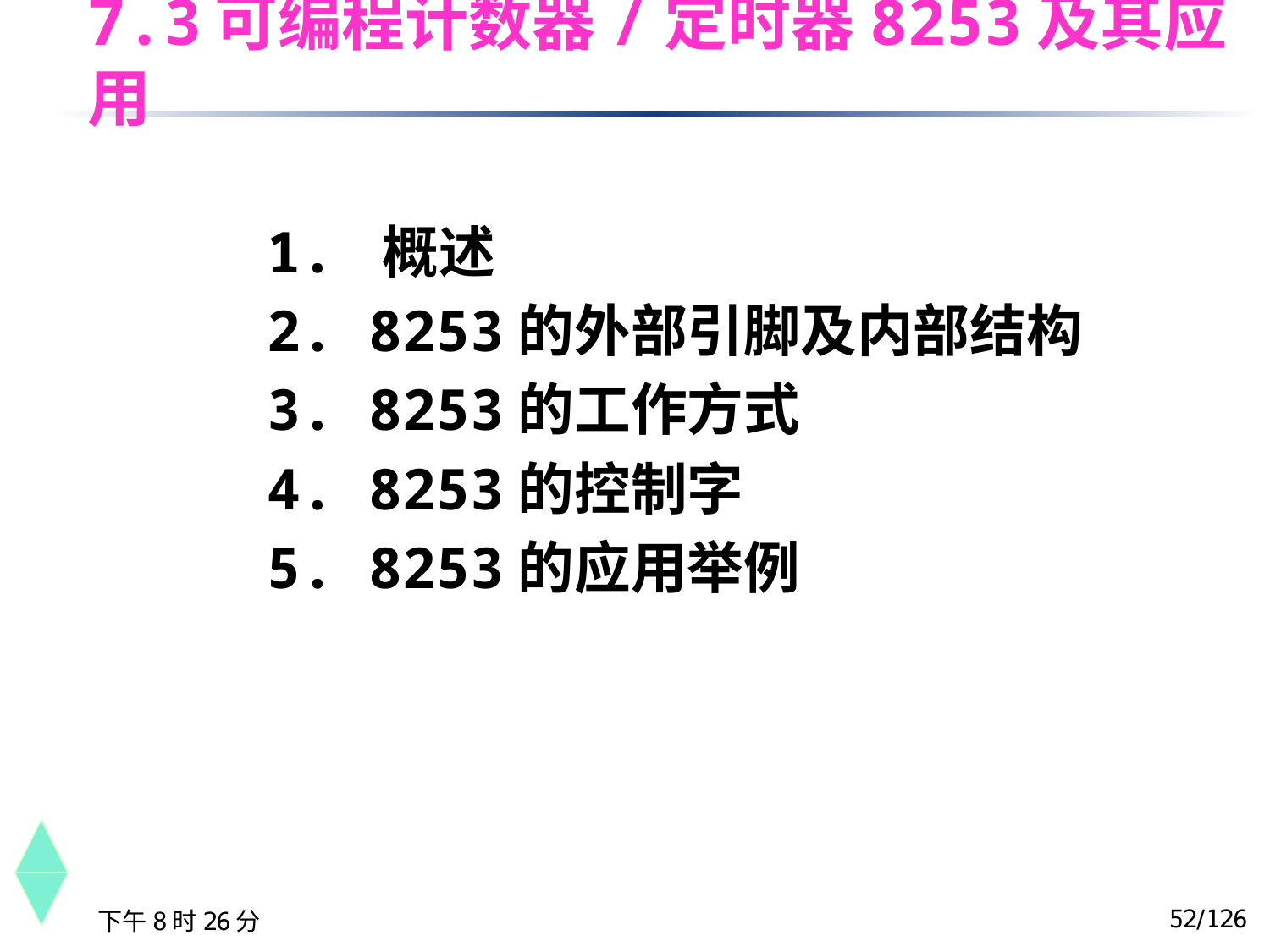

7.3	可编程计数器/定时器8253及其应用
1. 概述
2. 8253的外部引脚及内部结构
3. 8253的工作方式
4. 8253的控制字
5. 8253的应用举例
52/126
下午8时26分